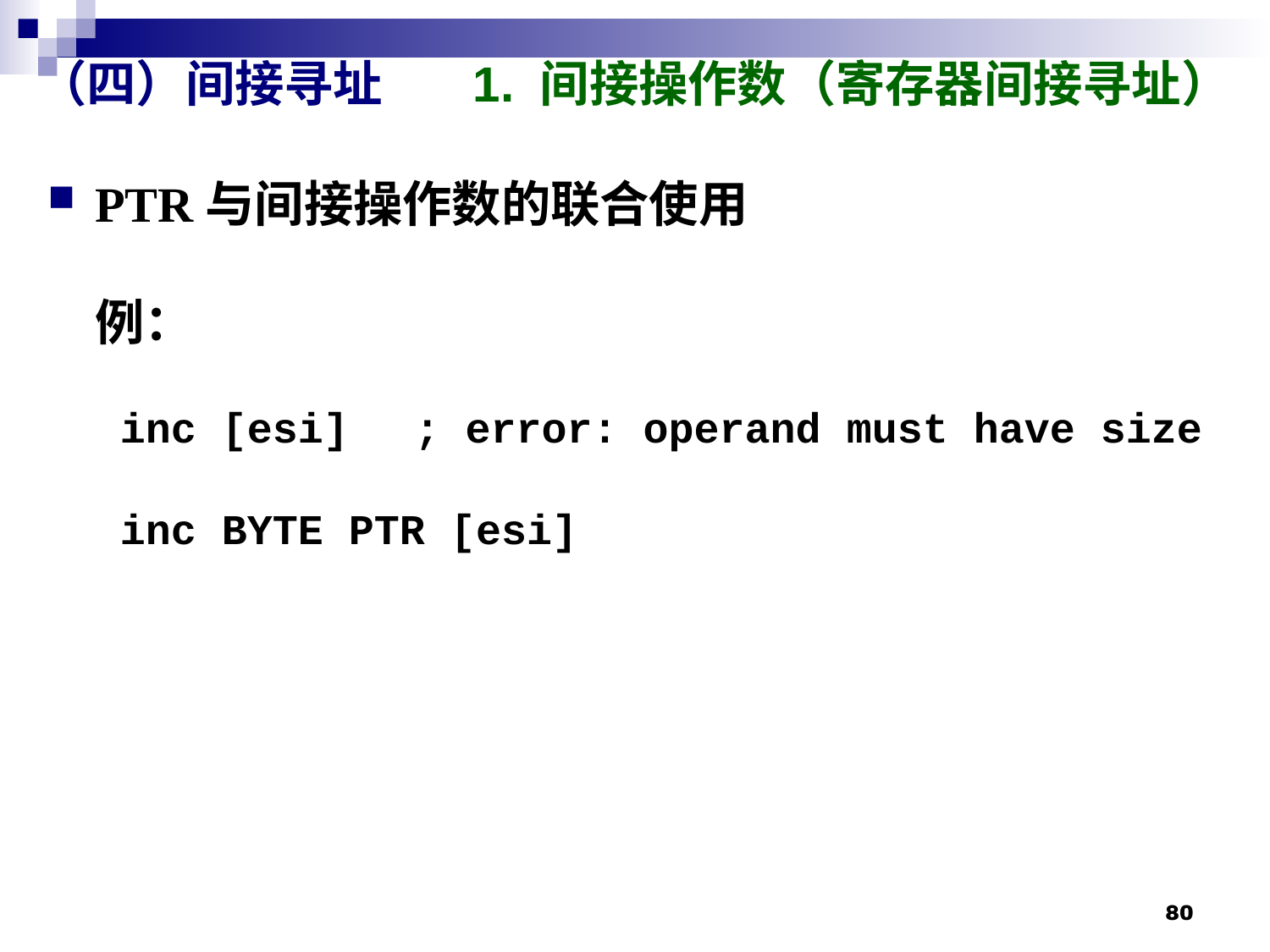

# （四）间接寻址       1. 间接操作数（寄存器间接寻址）
PTR与间接操作数的联合使用
例：

inc [esi]	; error: operand must have size

inc BYTE PTR [esi]
80